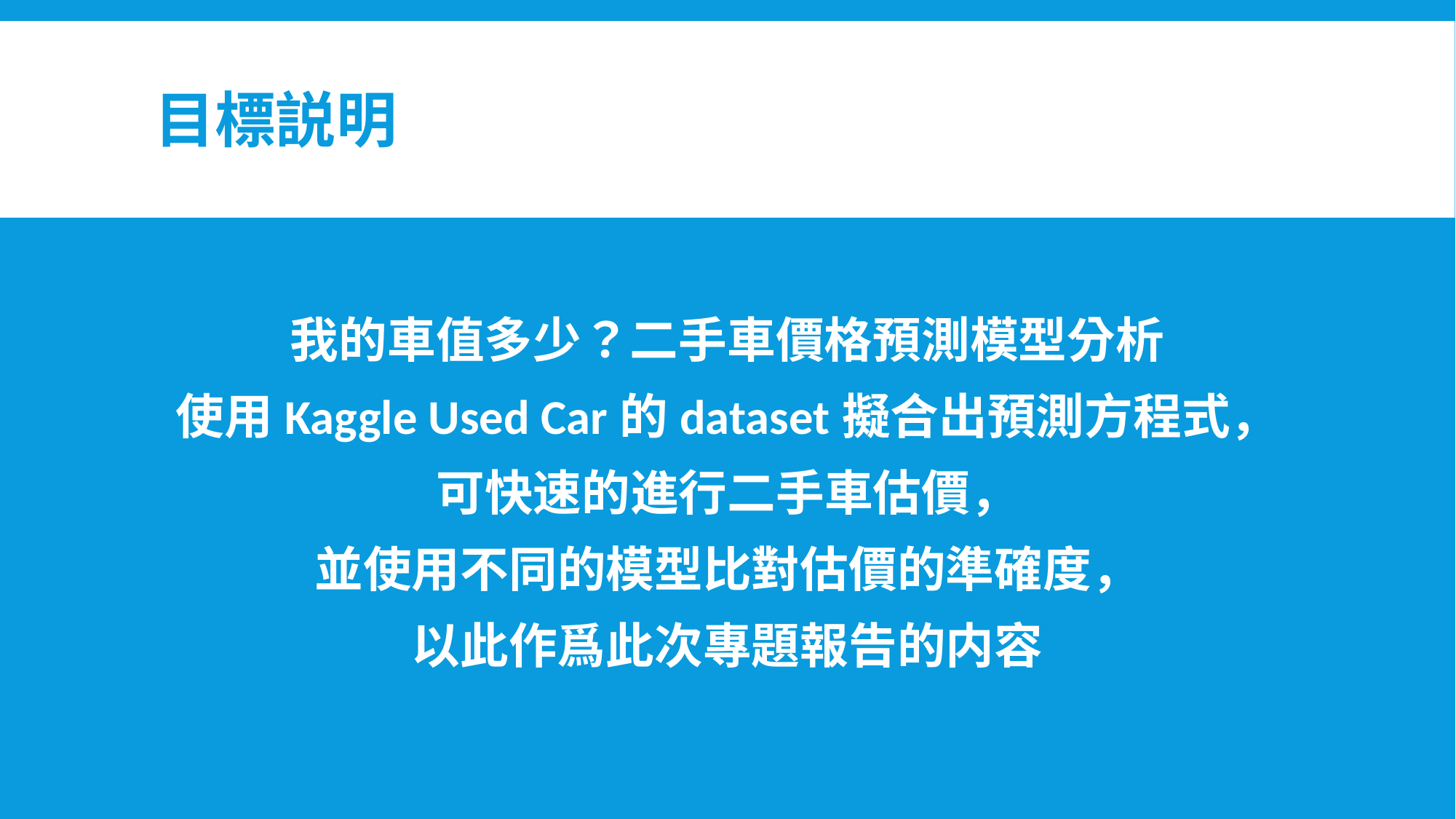

# 目標説明
我的車值多少？二手車價格預測模型分析
使用Kaggle Used Car的dataset擬合出預測方程式，
可快速的進行二手車估價，
並使用不同的模型比對估價的準確度，
以此作爲此次專題報告的内容